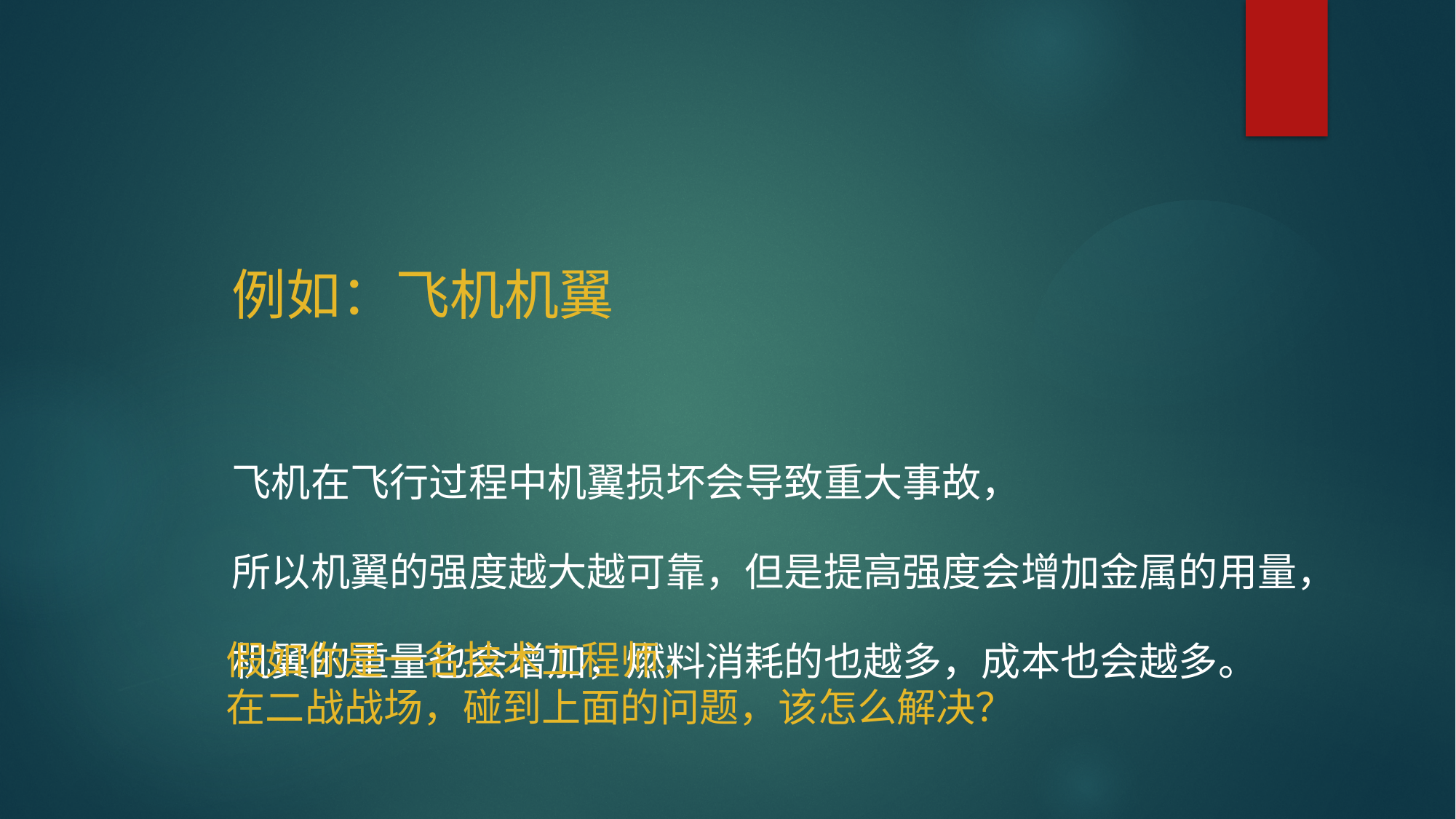

例如：飞机机翼

飞机在飞行过程中机翼损坏会导致重大事故，
所以机翼的强度越大越可靠，但是提高强度会增加金属的用量，
机翼的重量也会增加，燃料消耗的也越多，成本也会越多。
假如你是一名技术工程师，
在二战战场，碰到上面的问题，该怎么解决？